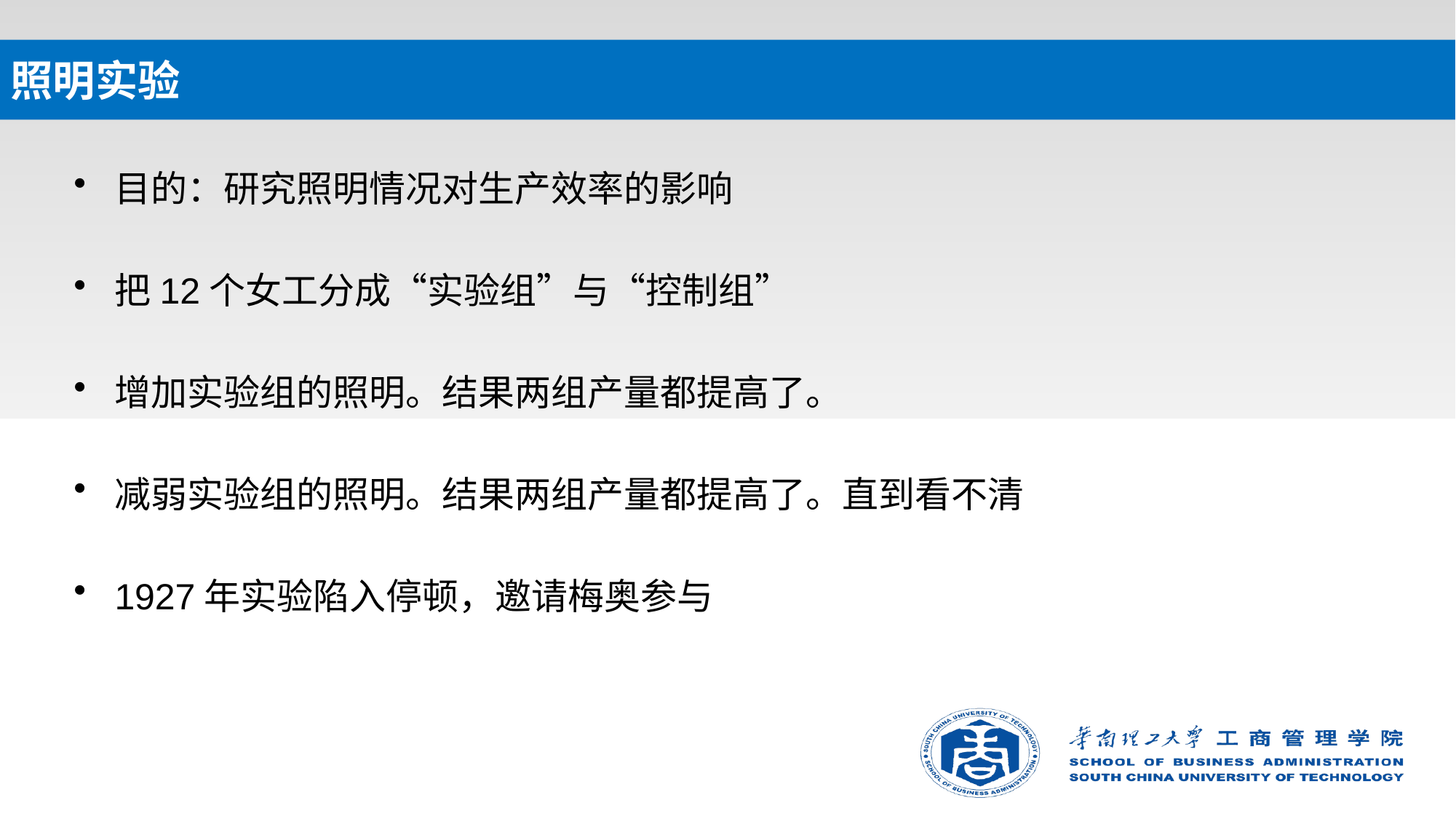

# 照明实验
目的：研究照明情况对生产效率的影响

把12个女工分成“实验组”与“控制组”

增加实验组的照明。结果两组产量都提高了。

减弱实验组的照明。结果两组产量都提高了。直到看不清

1927年实验陷入停顿，邀请梅奥参与